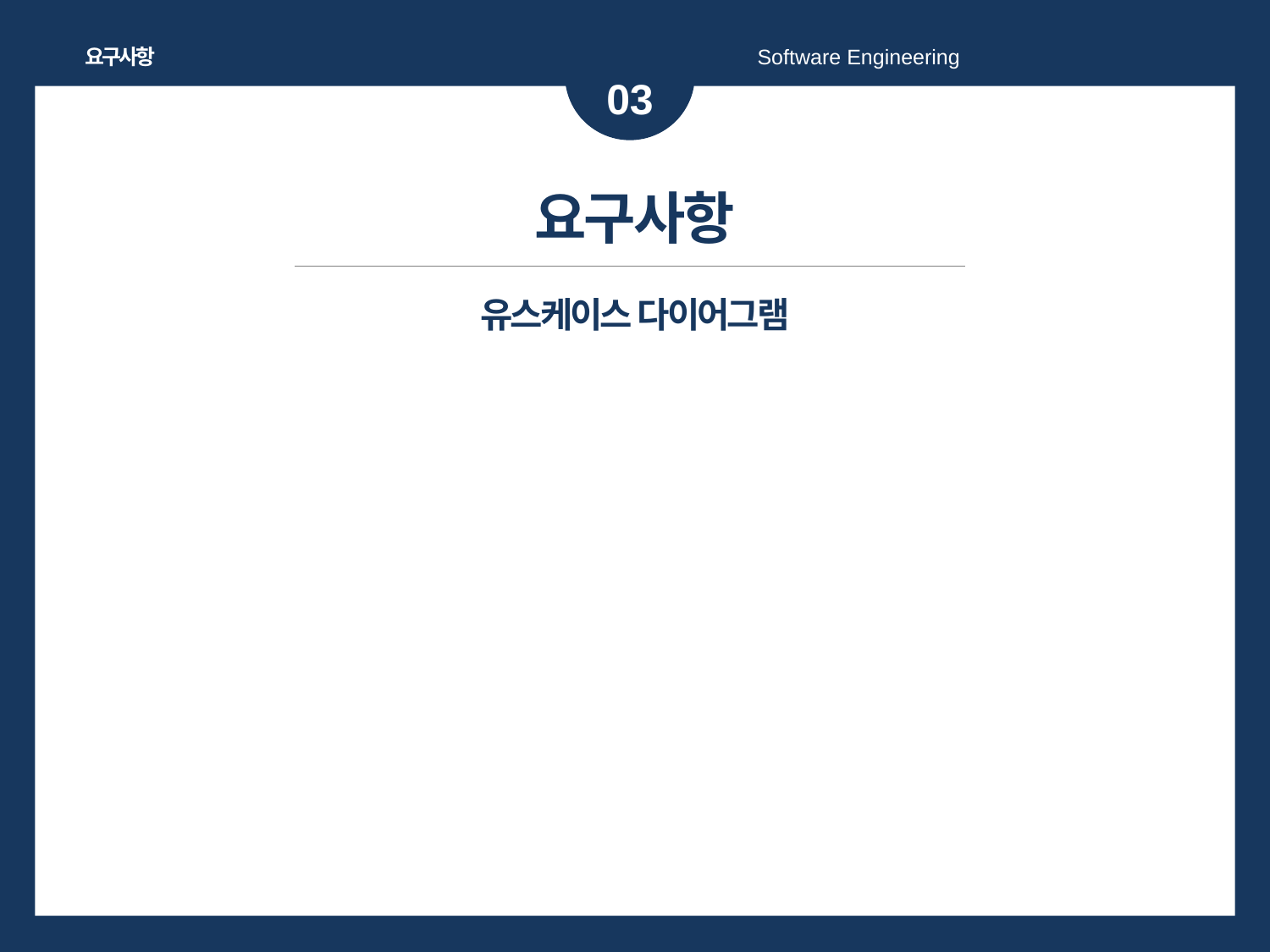

요구사항
Software Engineering

03

요구사항

유스케이스 다이어그램